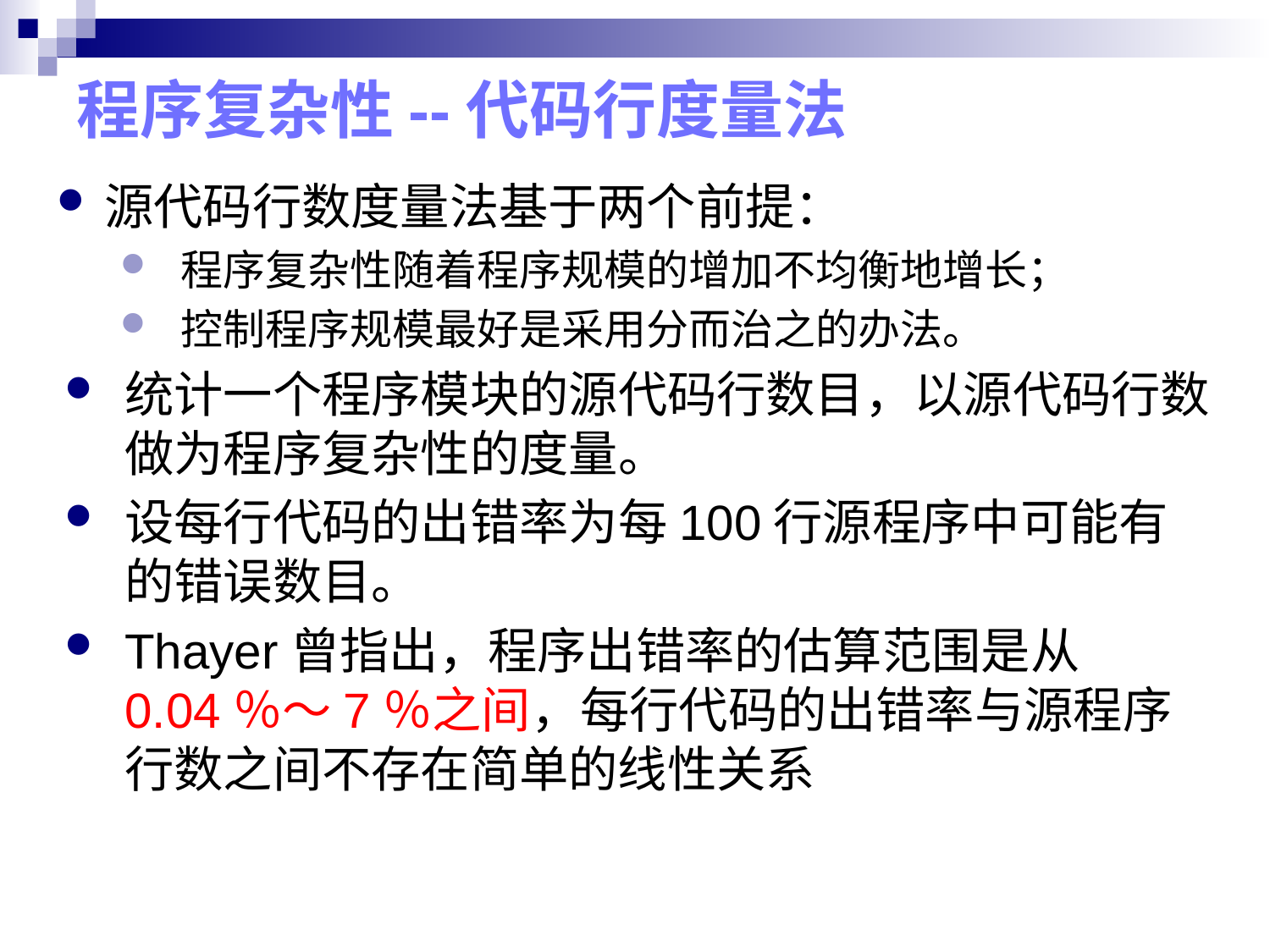

# 程序复杂性--代码行度量法
源代码行数度量法基于两个前提：
程序复杂性随着程序规模的增加不均衡地增长；
控制程序规模最好是采用分而治之的办法。
统计一个程序模块的源代码行数目，以源代码行数做为程序复杂性的度量。
设每行代码的出错率为每100行源程序中可能有的错误数目。
Thayer曾指出，程序出错率的估算范围是从0.04％～7％之间，每行代码的出错率与源程序行数之间不存在简单的线性关系

23